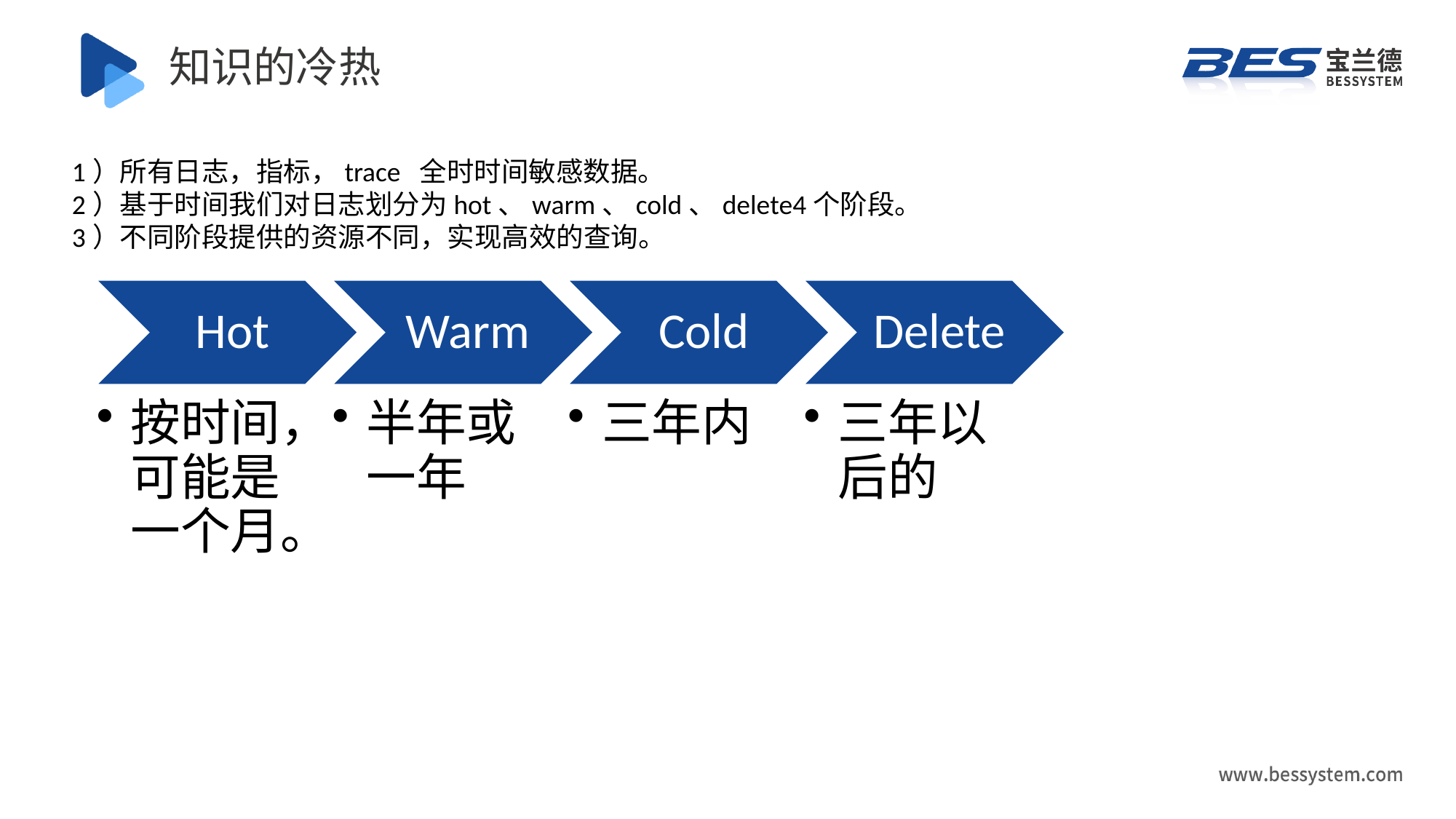

# 知识的冷热
Hot
按时间，可能是一个月。
Warm
半年或一年
Cold
三年内
Delete
三年以后的
1）所有日志，指标，trace  全时时间敏感数据。
2）基于时间我们对日志划分为hot、warm、cold、delete4个阶段。
3）不同阶段提供的资源不同，实现高效的查询。